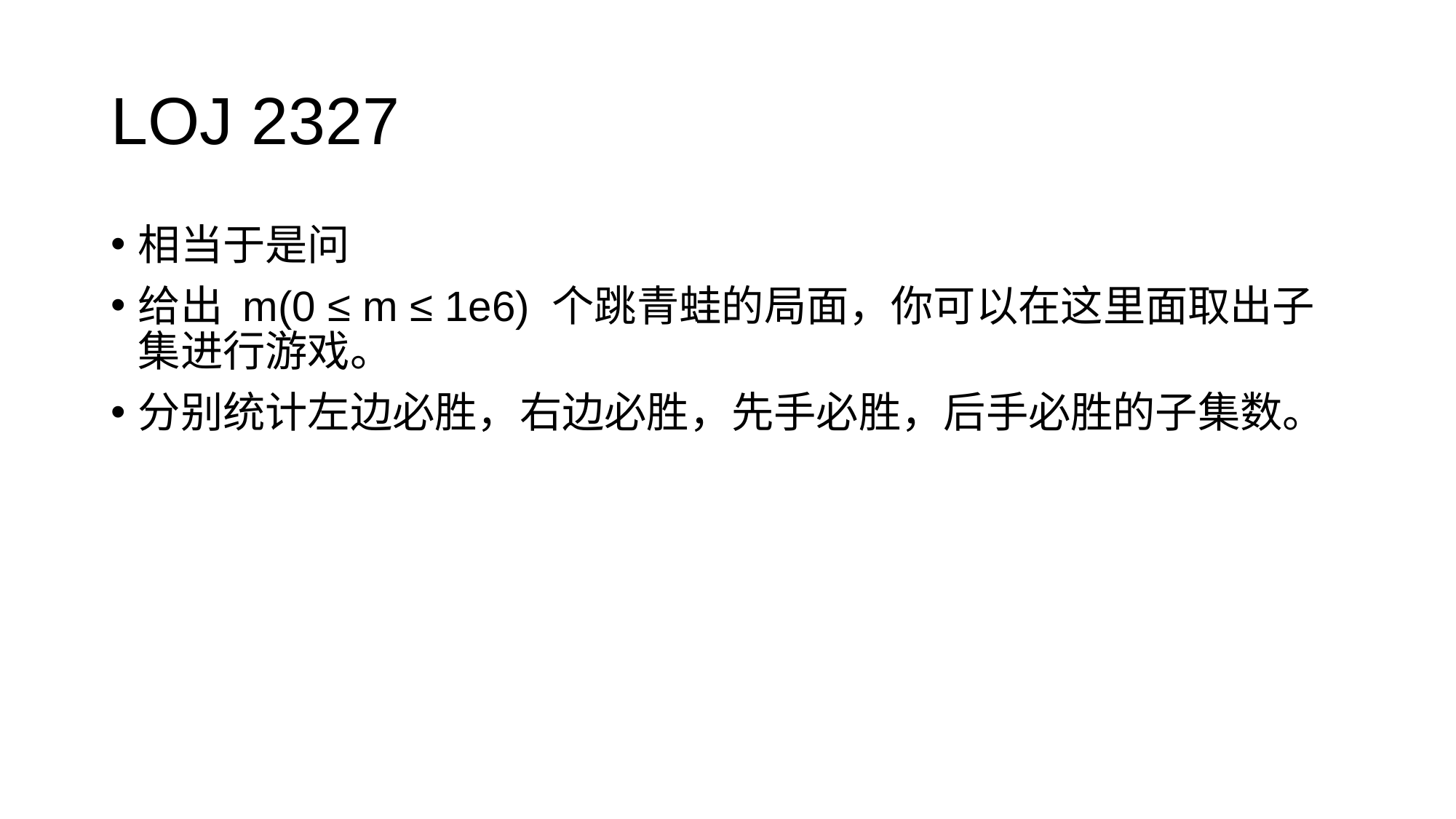

# LOJ 2327
相当于是问
给出 m(0 ≤ m ≤ 1e6) 个跳青蛙的局面，你可以在这里面取出子集进行游戏。
分别统计左边必胜，右边必胜，先手必胜，后手必胜的子集数。